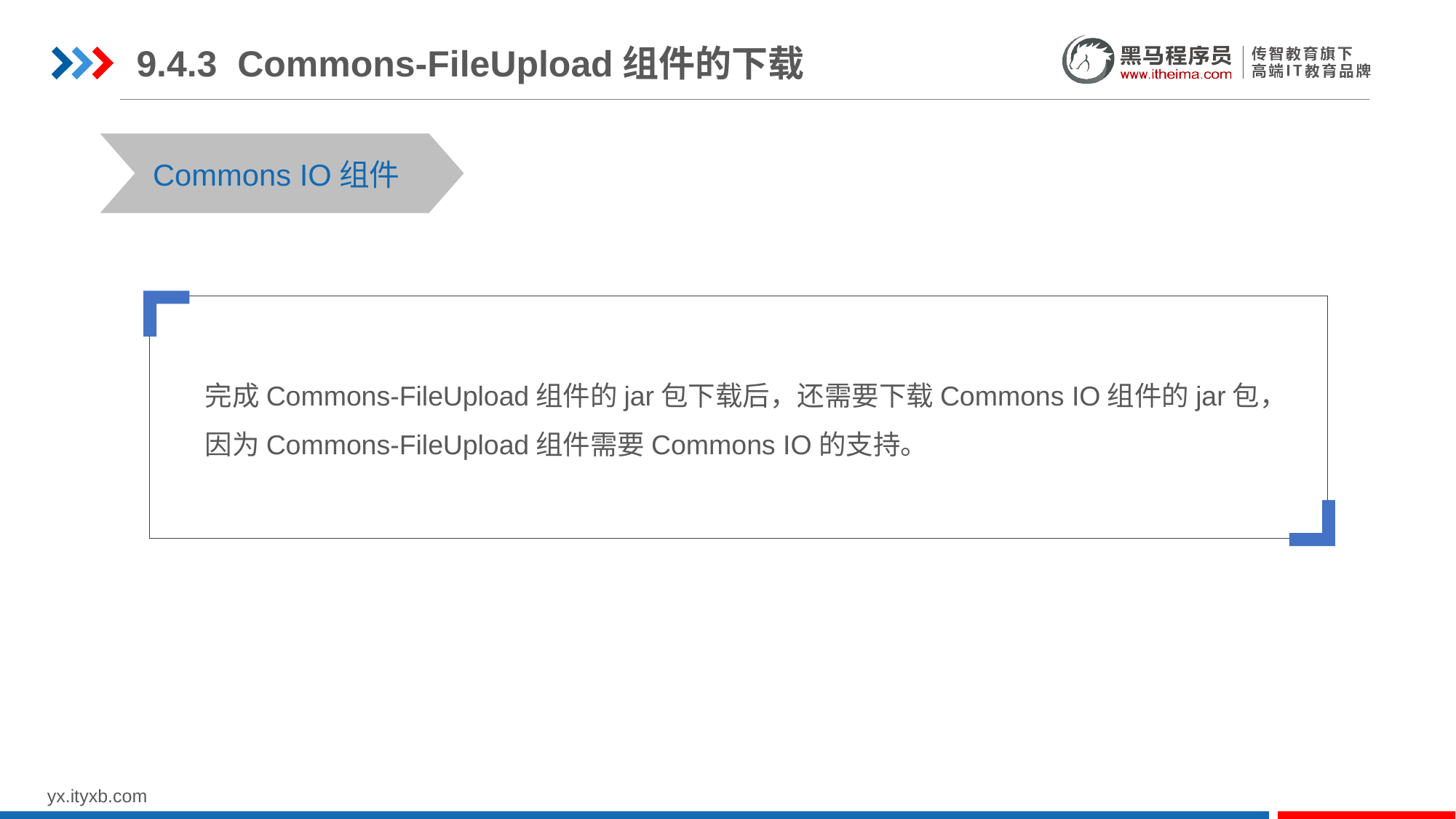

9.4.3  Commons-FileUpload组件的下载

Commons IO组件

完成Commons-FileUpload组件的jar包下载后，还需要下载Commons IO组件的jar包，因为Commons-FileUpload组件需要Commons IO的支持。